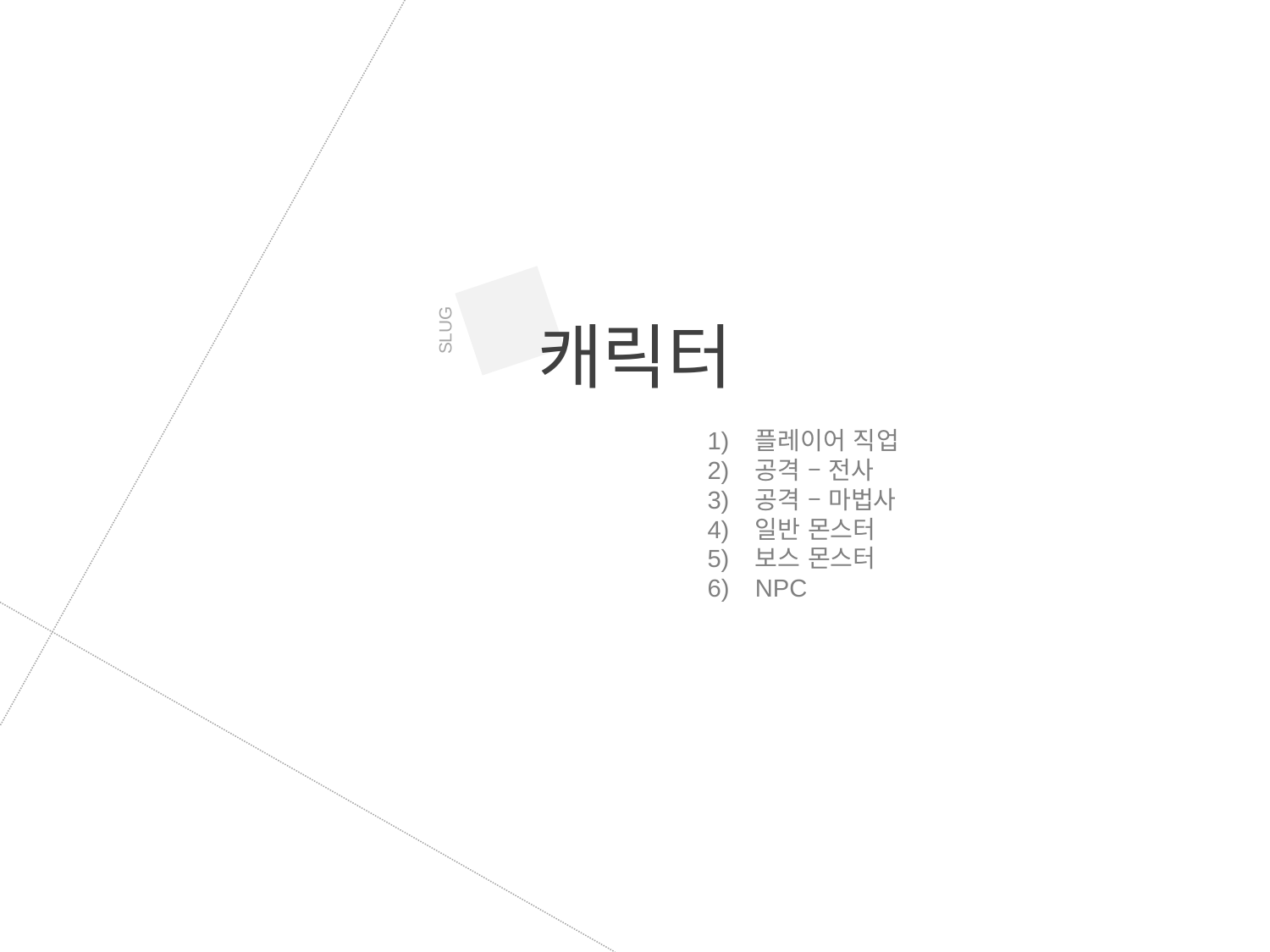

캐릭터
SLUG
플레이어 직업
공격 – 전사
공격 – 마법사
일반 몬스터
보스 몬스터
NPC